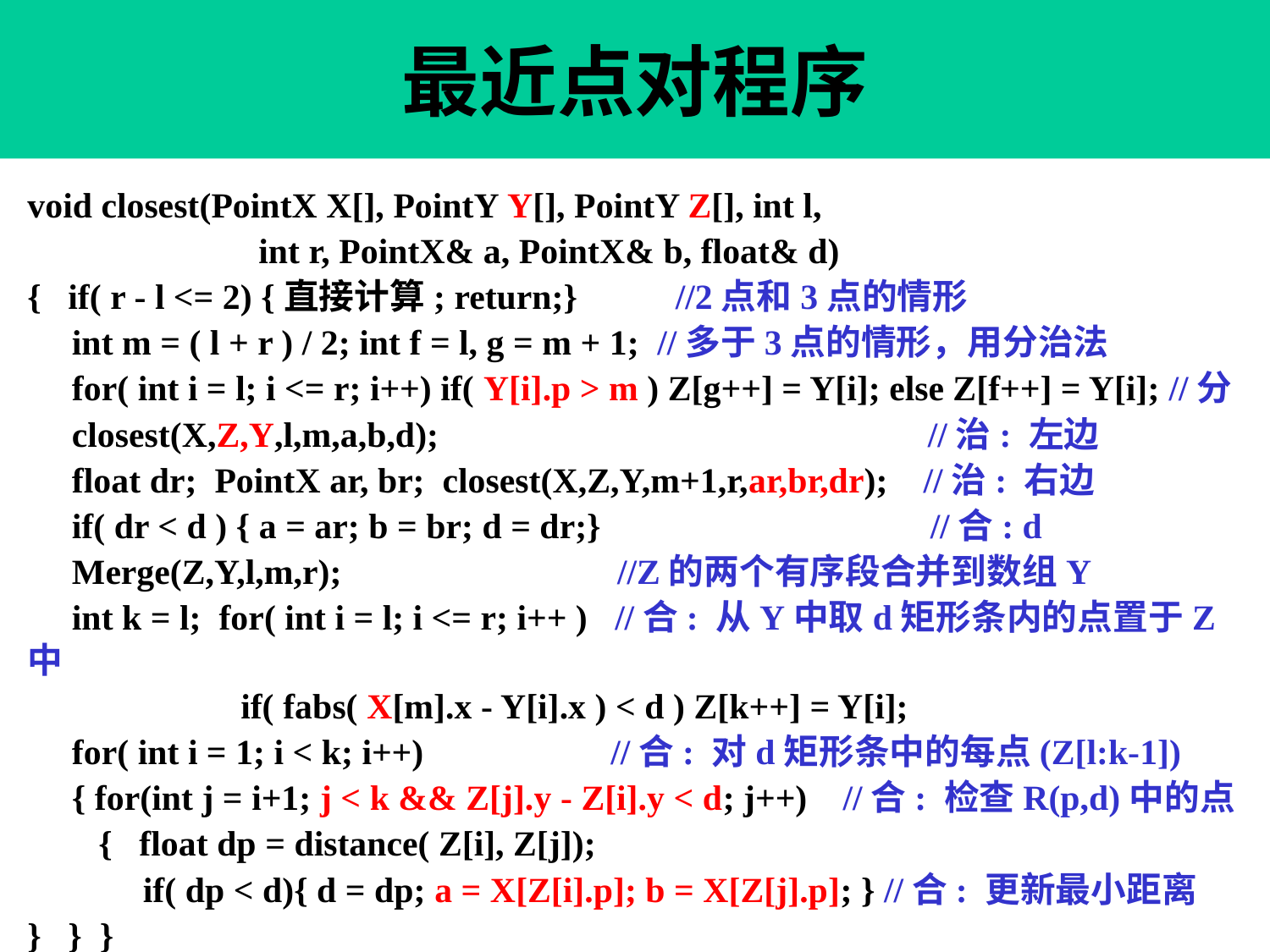

最近点对程序
void closest(PointX X[], PointY Y[], PointY Z[], int l,
                          int r, PointX& a, PointX& b, float& d)
{   if( r - l <= 2) {直接计算; return;}           //2点和3点的情形
     int m = ( l + r ) / 2; int f = l, g = m + 1;  //多于3点的情形，用分治法
     for( int i = l; i <= r; i++) if( Y[i].p > m ) Z[g++] = Y[i]; else Z[f++] = Y[i]; //分
     closest(X,Z,Y,l,m,a,b,d);                                                       //治: 左边
     float dr;  PointX ar, br;  closest(X,Z,Y,m+1,r,ar,br,dr);    //治: 右边
     if( dr < d ) { a = ar; b = br; d = dr;}                                     //合: d
     Merge(Z,Y,l,m,r);                               //Z的两个有序段合并到数组Y
     int k = l;  for( int i = l; i <= r; i++ )   //合: 从Y中取d矩形条内的点置于Z中
                        if( fabs( X[m].x - Y[i].x ) < d ) Z[k++] = Y[i];
     for( int i = 1; i < k; i++)                     //合: 对d矩形条中的每点(Z[l:k-1])
     { for(int j = i+1; j < k && Z[j].y - Z[i].y < d; j++)    //合: 检查R(p,d)中的点
        {   float dp = distance( Z[i], Z[j]);
             if( dp < d){ d = dp; a = X[Z[i].p]; b = X[Z[j].p]; } //合: 更新最小距离
}   }  }